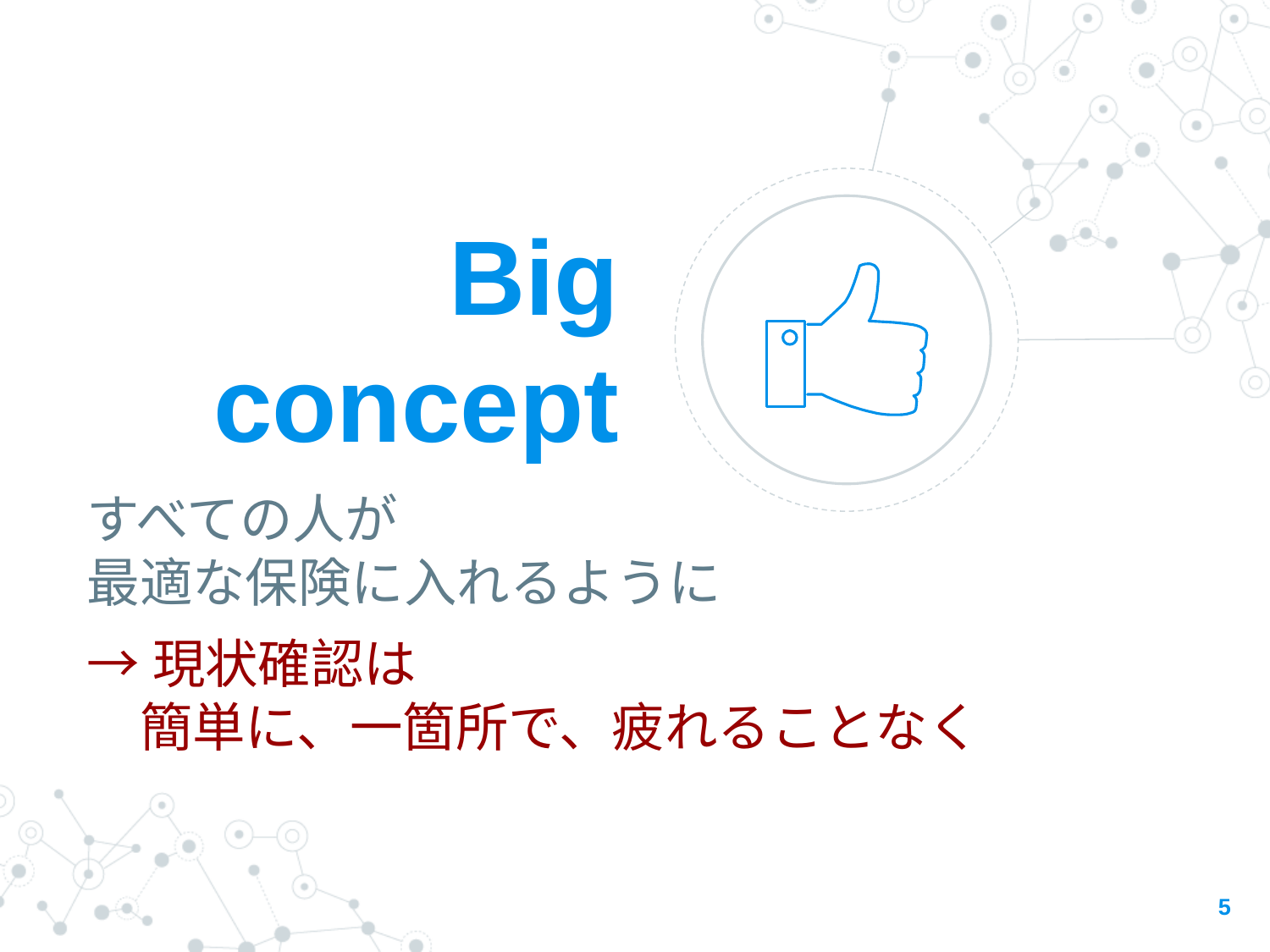

Big concept

すべての人が
最適な保険に入れるように
→現状確認は
　簡単に、一箇所で、疲れることなく
5